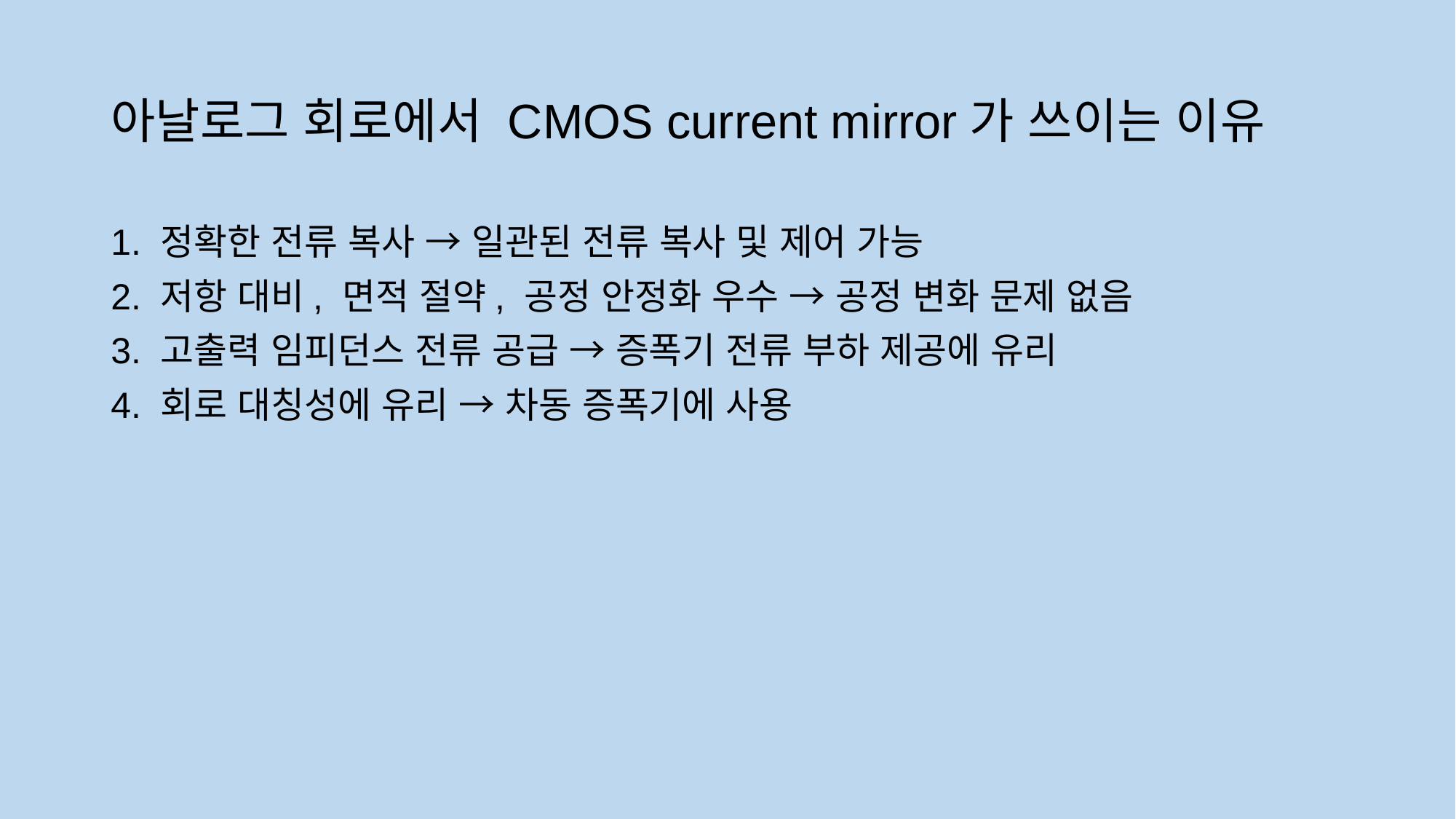

# 아날로그 회로에서 CMOS current mirror가 쓰이는 이유
1. 정확한 전류 복사 → 일관된 전류 복사 및 제어 가능
2. 저항 대비, 면적 절약, 공정 안정화 우수 → 공정 변화 문제 없음
3. 고출력 임피던스 전류 공급 → 증폭기 전류 부하 제공에 유리
4. 회로 대칭성에 유리 → 차동 증폭기에 사용